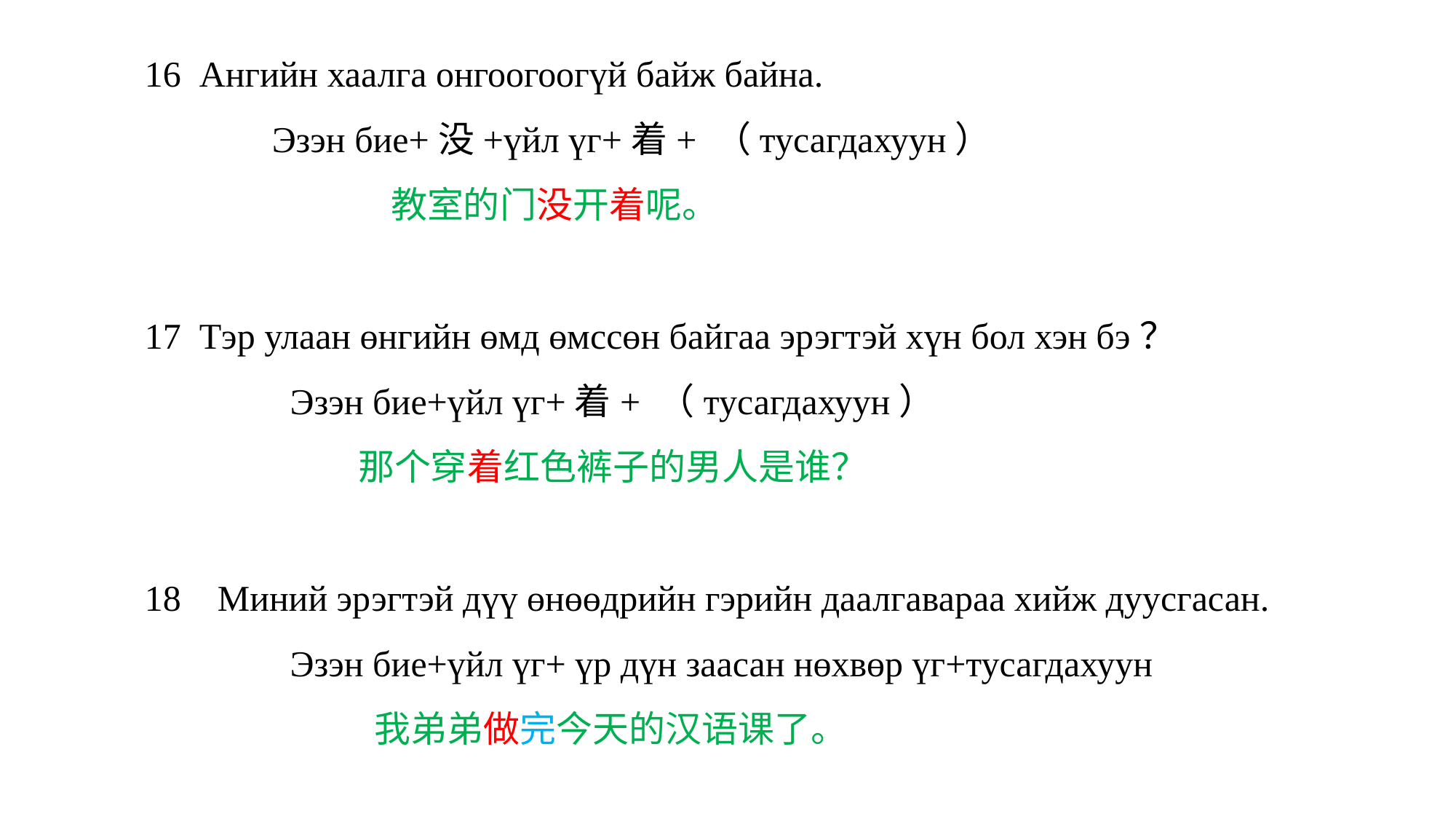

16  Ангийн хаалга онгоогоогүй байж байна.
              Эзэн бие+没+үйл үг+着+ （тусагдахуун）
                             教室的门没开着呢。

17  Тэр улаан өнгийн өмд өмссөн байгаа эрэгтэй хүн бол хэн бэ？
                Эзэн бие+үйл үг+着+ （тусагдахуун）
                         那个穿着红色裤子的男人是谁？

18    Миний эрэгтэй дүү өнөөдрийн гэрийн даалгавараа хийж дуусгасан.
                Эзэн бие+үйл үг+ үр дүн заасан нөхвөр үг+тусагдахуун
                           我弟弟做完今天的汉语课了。